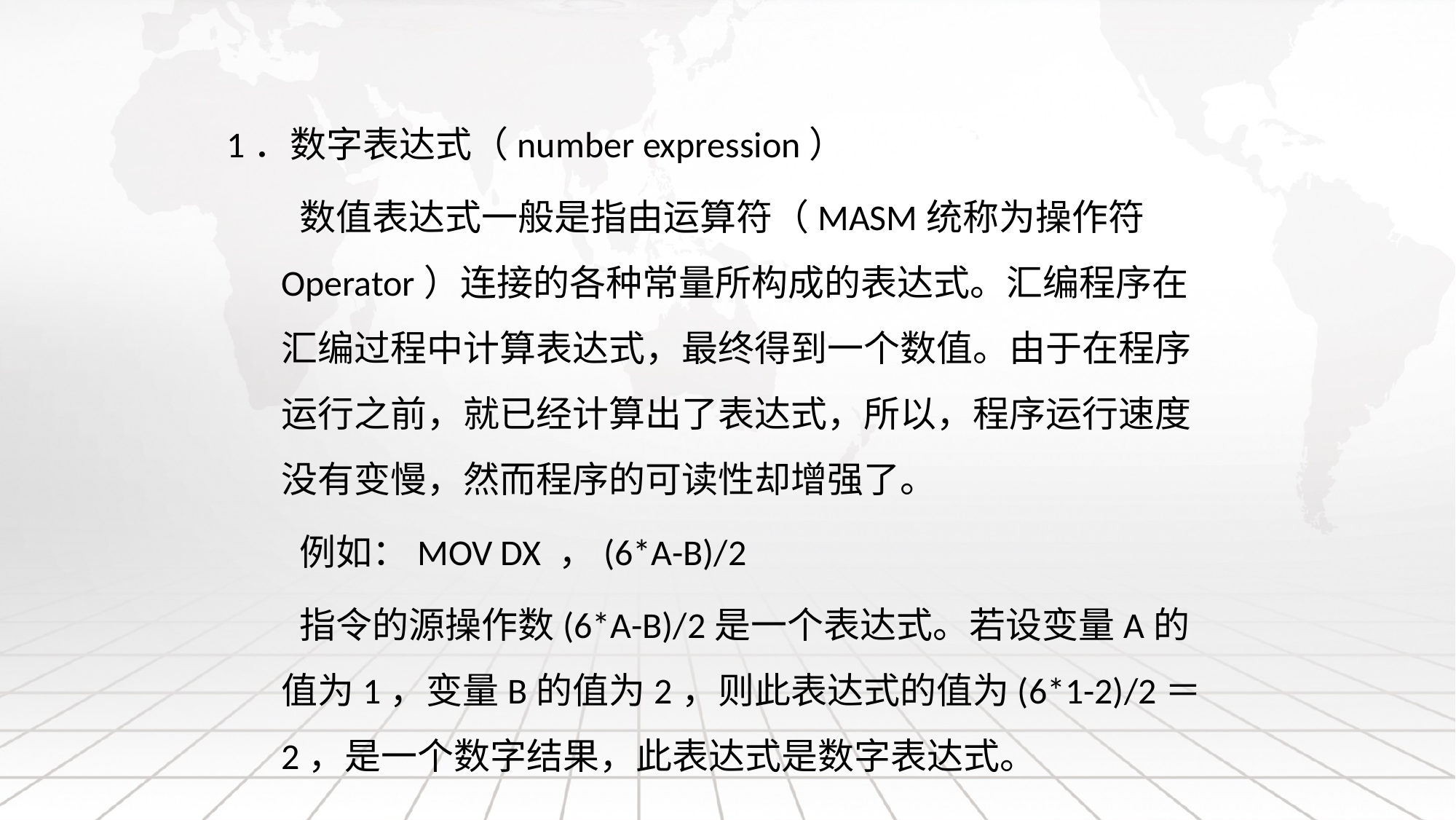

1．数字表达式（number expression）
　　数值表达式一般是指由运算符（MASM统称为操作符Operator）连接的各种常量所构成的表达式。汇编程序在汇编过程中计算表达式，最终得到一个数值。由于在程序运行之前，就已经计算出了表达式，所以，程序运行速度没有变慢，然而程序的可读性却增强了。
　　例如：MOV DX ，(6*A-B)/2
　　指令的源操作数(6*A-B)/2是一个表达式。若设变量A的值为1，变量B的值为2，则此表达式的值为(6*1-2)/2＝2，是一个数字结果，此表达式是数字表达式。